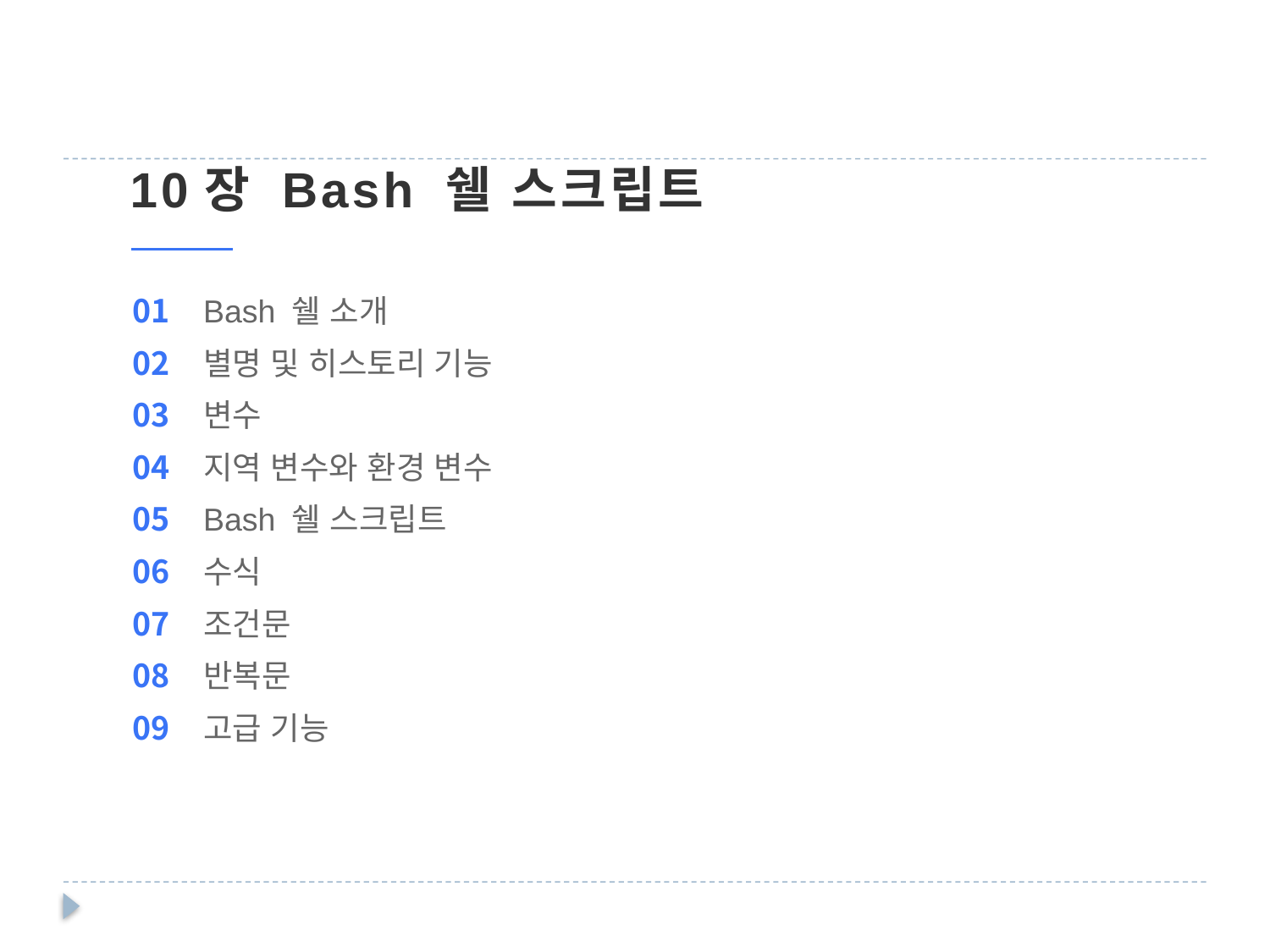

10장 Bash 쉘 스크립트
01
02
03
04
05
06
07
08
09
Bash 쉘 소개
별명 및 히스토리 기능
변수
지역 변수와 환경 변수
Bash 쉘 스크립트
수식
조건문
반복문
고급 기능